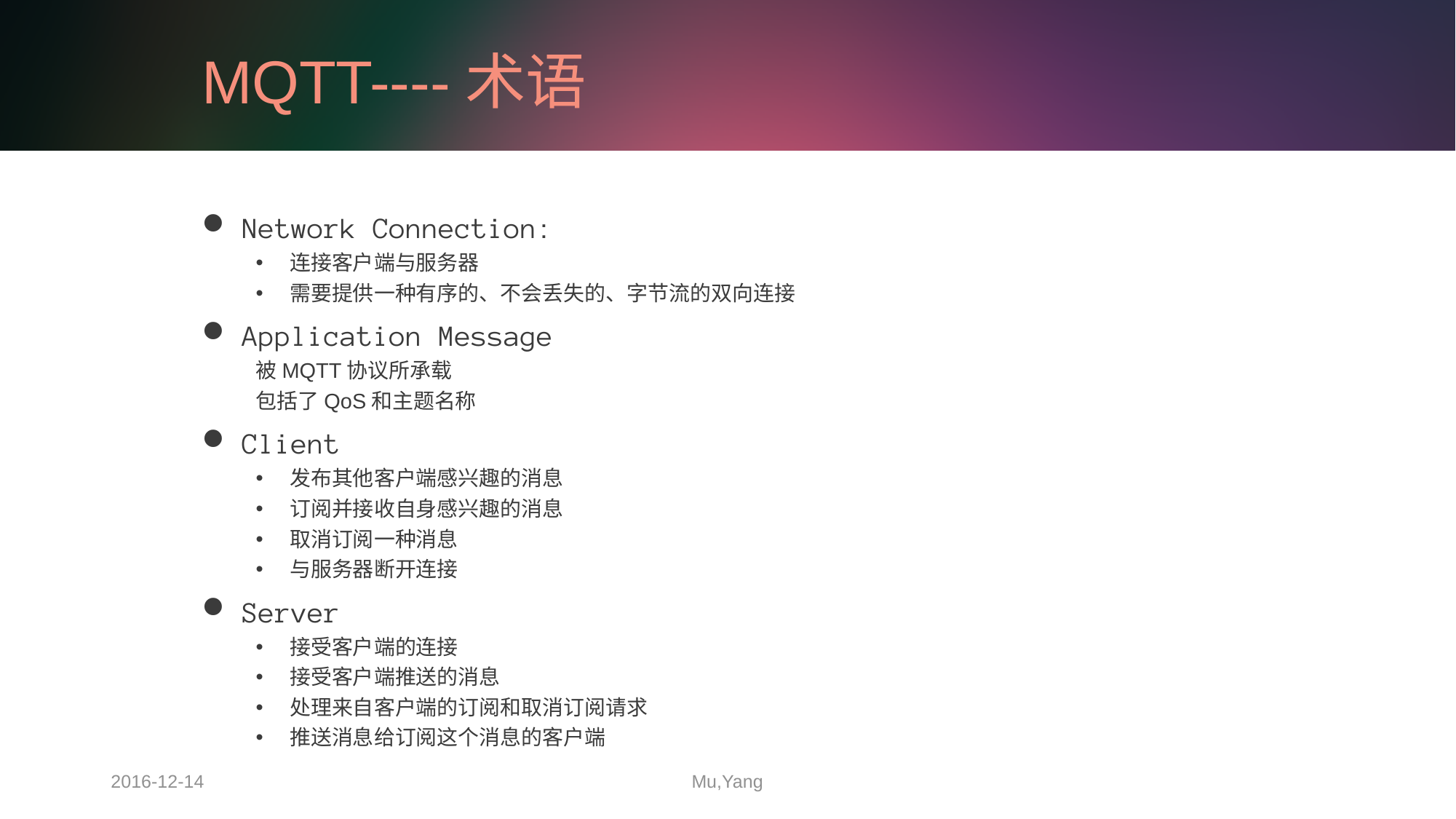

# MQTT----术语
Network Connection:
连接客户端与服务器
需要提供一种有序的、不会丢失的、字节流的双向连接
Application Message
被MQTT协议所承载
包括了QoS和主题名称
Client
发布其他客户端感兴趣的消息
订阅并接收自身感兴趣的消息
取消订阅一种消息
与服务器断开连接
Server
接受客户端的连接
接受客户端推送的消息
处理来自客户端的订阅和取消订阅请求
推送消息给订阅这个消息的客户端

2016-12-14
Mu,Yang
6